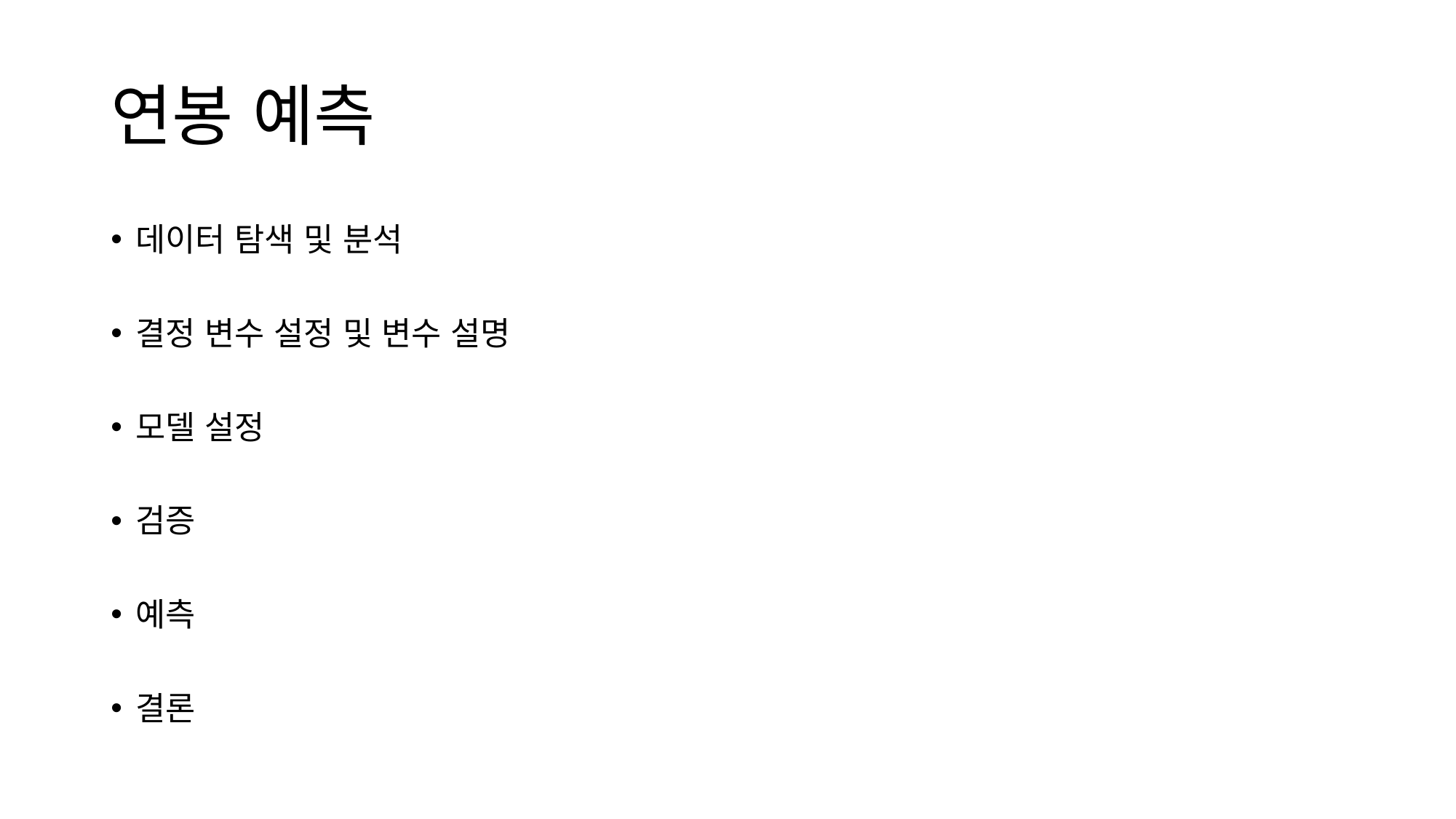

# 연봉 예측
데이터 탐색 및 분석

결정 변수 설정 및 변수 설명

모델 설정

검증

예측

결론